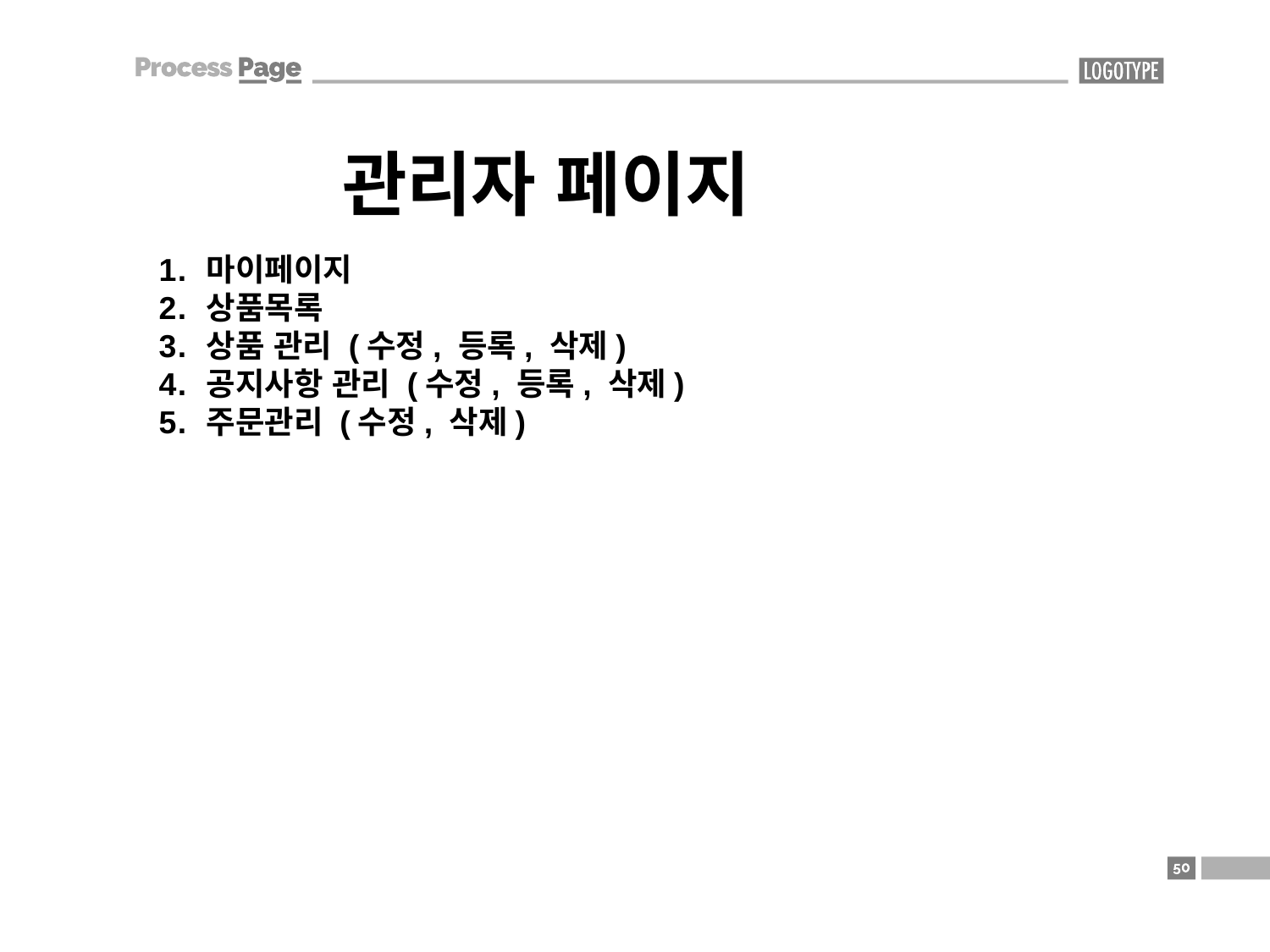

관리자 페이지
마이페이지
상품목록
상품 관리 (수정, 등록, 삭제)
공지사항 관리 (수정, 등록, 삭제)
주문관리 (수정, 삭제)